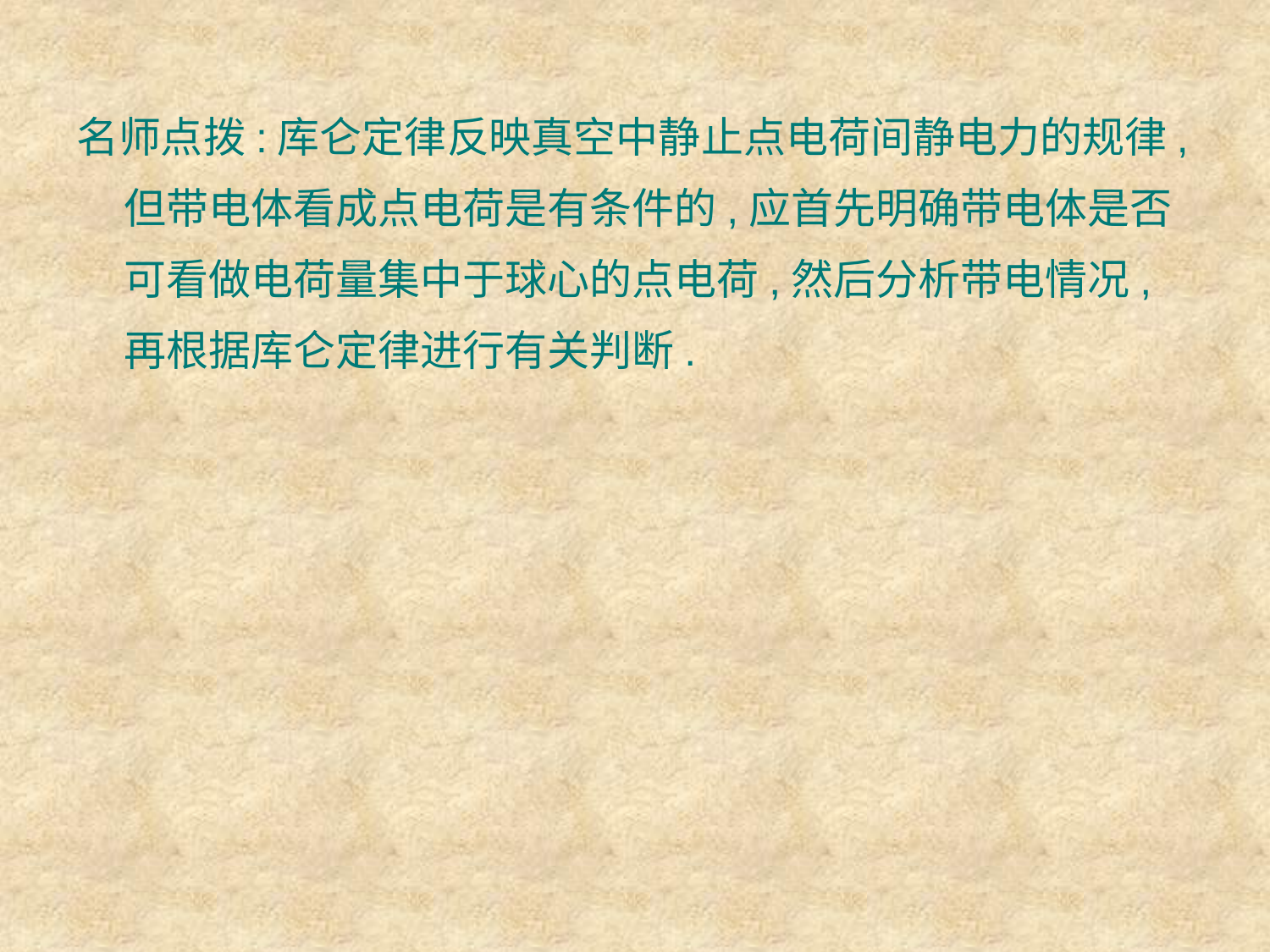

名师点拨:库仑定律反映真空中静止点电荷间静电力的规律,但带电体看成点电荷是有条件的,应首先明确带电体是否可看做电荷量集中于球心的点电荷,然后分析带电情况,再根据库仑定律进行有关判断.